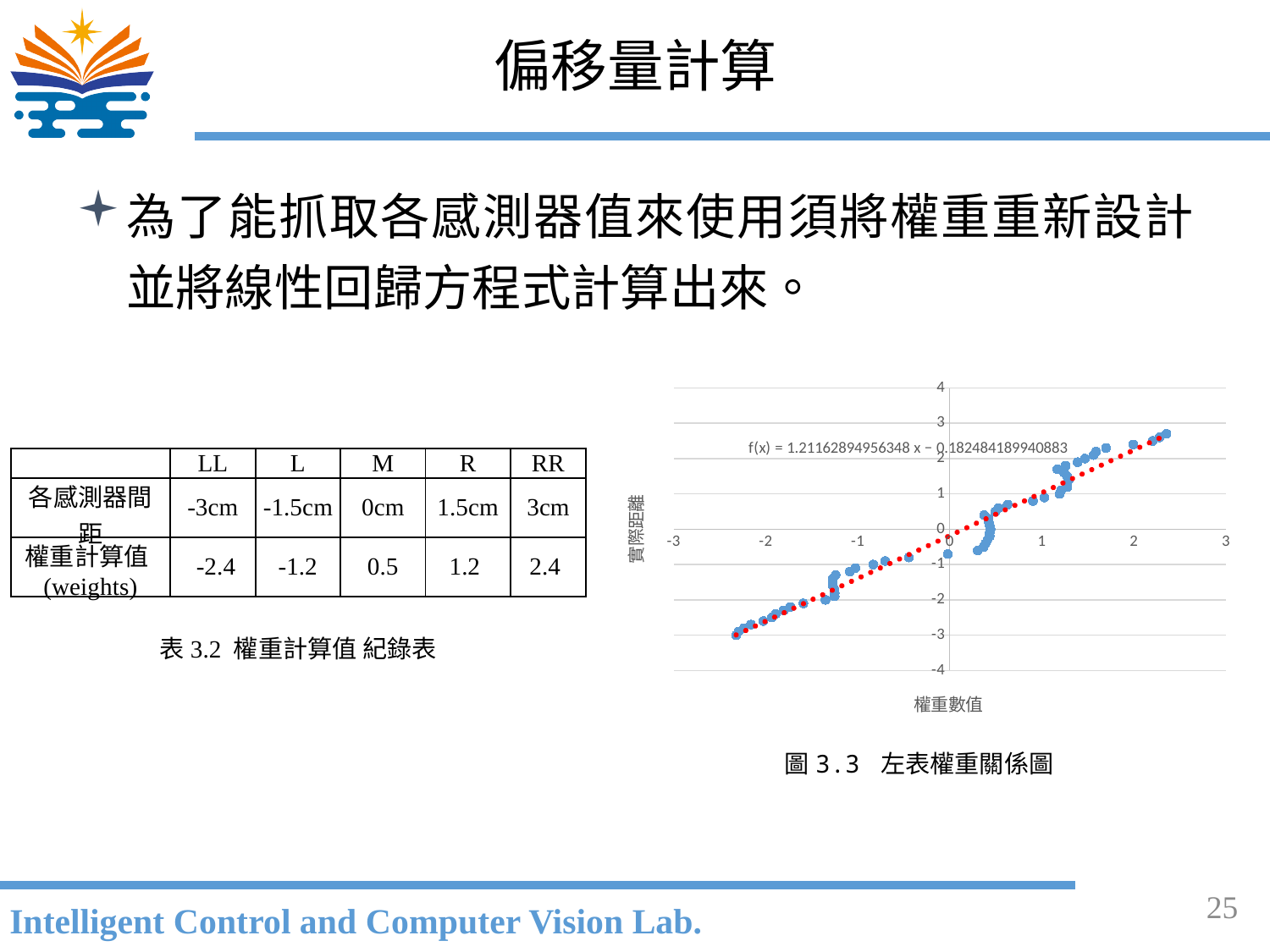

# 偏移量計算
為了能抓取各感測器值來使用須將權重重新設計並將線性回歸方程式計算出來。

### Chart

| Category |  |
|---|---|
|  | LL | L | M | R | RR |
| --- | --- | --- | --- | --- | --- |
| 各感測器間距 | -3cm | -1.5cm | 0cm | 1.5cm | 3cm |
| 權重計算值(weights) | -2.4 | -1.2 | 0.5 | 1.2 | 2.4 |
表3.2 權重計算值 紀錄表
圖3.3 左表權重關係圖
25